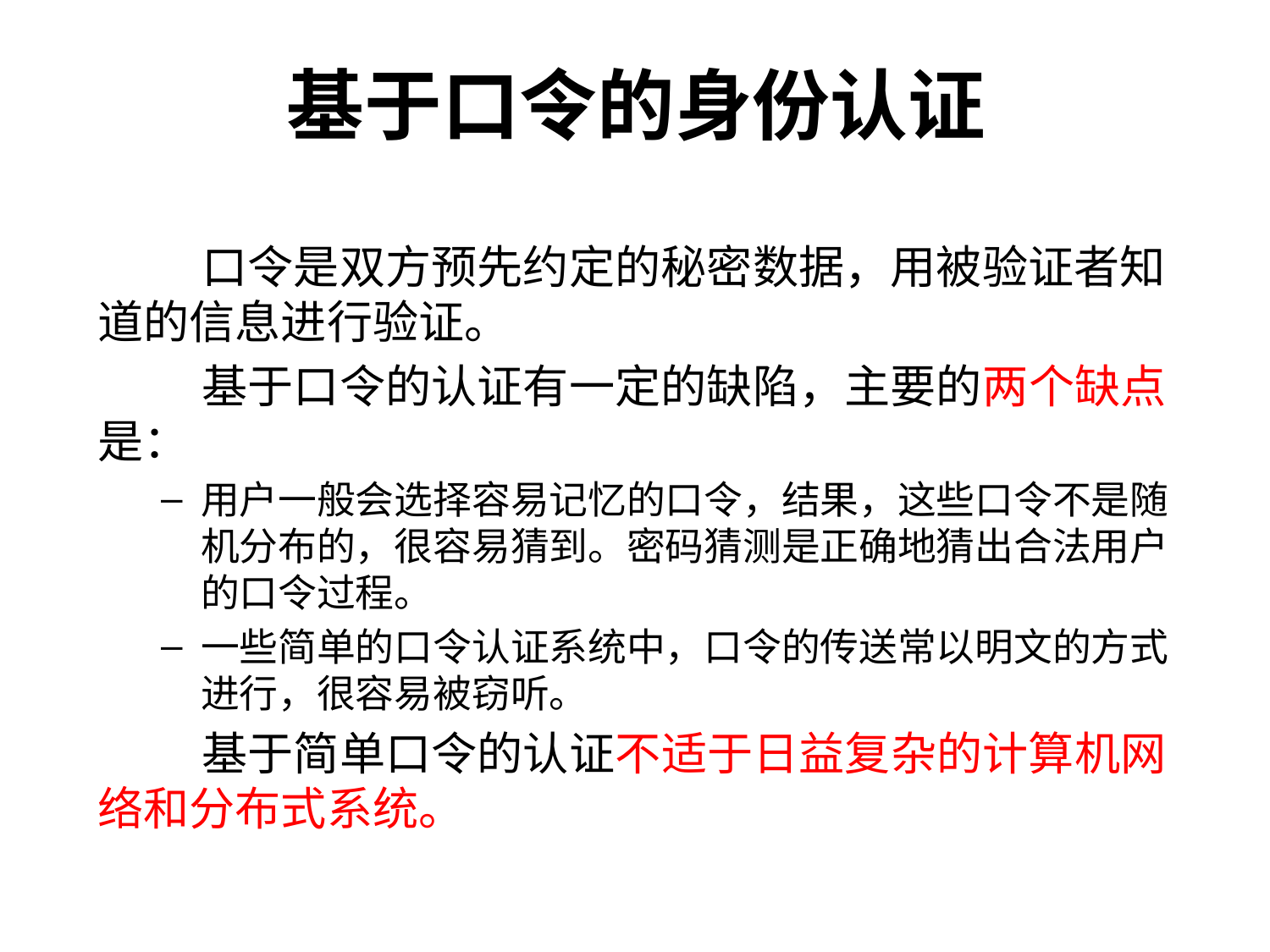

# 基于口令的身份认证
         口令是双方预先约定的秘密数据，用被验证者知道的信息进行验证。
         基于口令的认证有一定的缺陷，主要的两个缺点是：
用户一般会选择容易记忆的口令，结果，这些口令不是随机分布的，很容易猜到。密码猜测是正确地猜出合法用户的口令过程。
一些简单的口令认证系统中，口令的传送常以明文的方式进行，很容易被窃听。
         基于简单口令的认证不适于日益复杂的计算机网络和分布式系统。